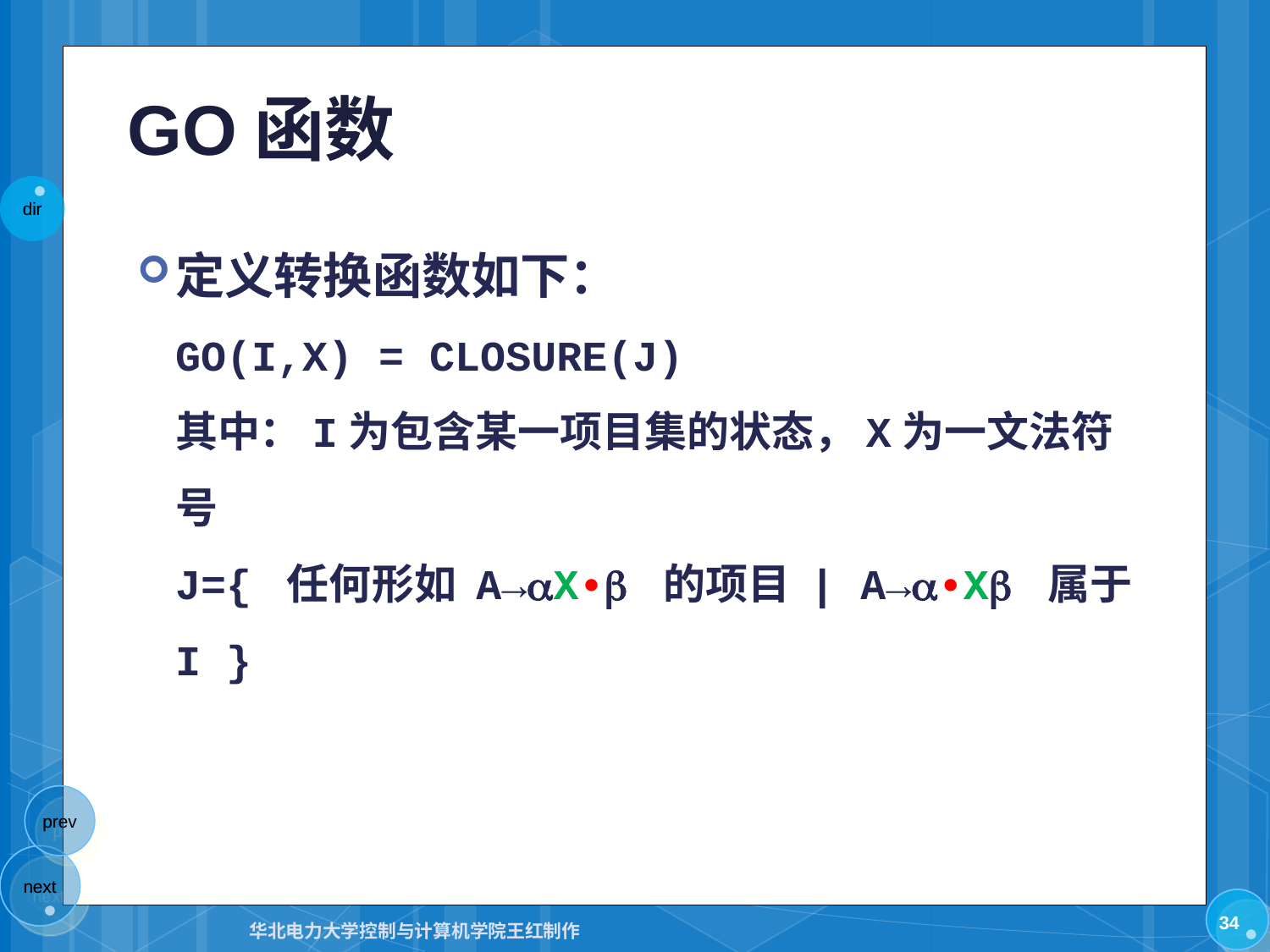

# GO函数
定义转换函数如下：
GO(I,X) = CLOSURE(J)
其中：I为包含某一项目集的状态，X为一文法符号
J={ 任何形如 A→αX•β 的项目 | A→α•Xβ 属于I }
34
华北电力大学控制与计算机学院王红制作